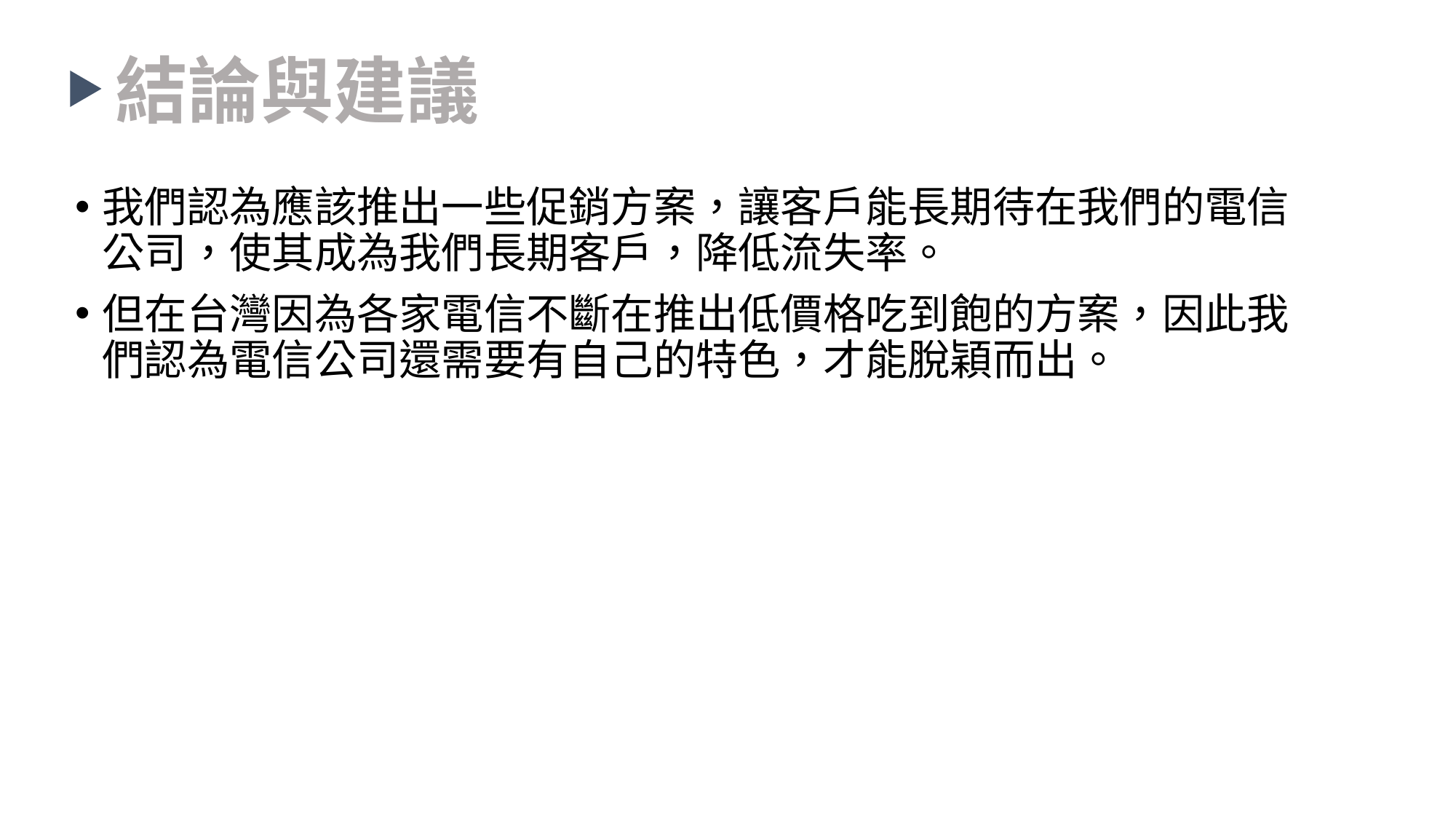

結論與建議

我們認為應該推出一些促銷方案，讓客戶能長期待在我們的電信公司，使其成為我們長期客戶，降低流失率。
但在台灣因為各家電信不斷在推出低價格吃到飽的方案，因此我們認為電信公司還需要有自己的特色，才能脫穎而出。